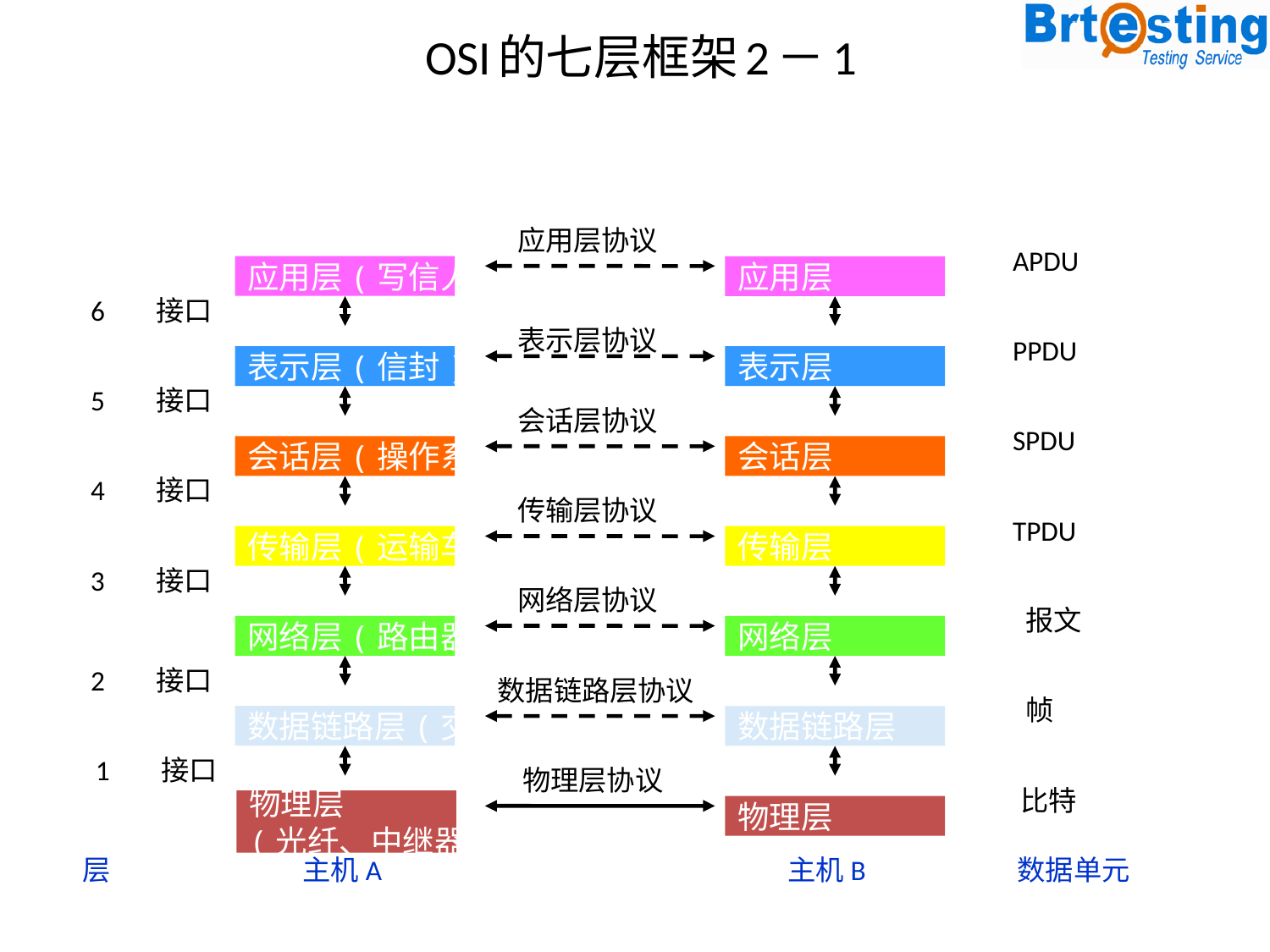

# OSI的七层框架2－1
应用层协议
APDU
应用层(写信人)
应用层

6       接口

表示层协议
PPDU
表示层(信封)
表示层

5       接口

会话层协议
SPDU
会话层(操作系统)
会话层

4       接口

传输层协议
TPDU
传输层(运输车)
传输层

3       接口

网络层协议
 报文
网络层(路由器)
网络层

2       接口

数据链路层协议
 帧
数据链路层(交换机)
数据链路层

1       接口

物理层协议
 比特
物理层
(光纤、中继器)
物理层

层
主机A
主机B
数据单元